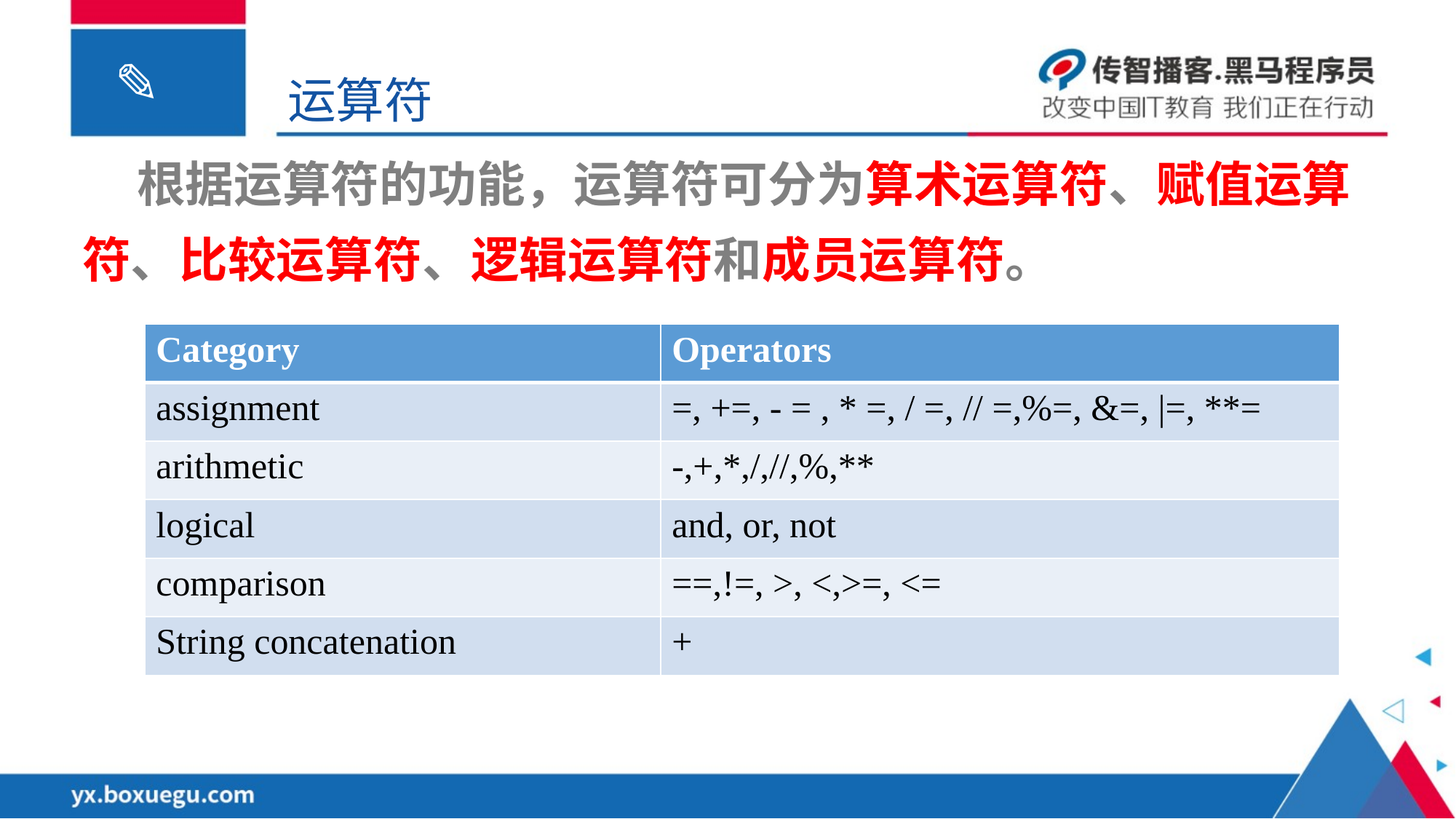

运算符
根据运算符的功能，运算符可分为算术运算符、赋值运算符、比较运算符、逻辑运算符和成员运算符。
| Category | Operators |
| --- | --- |
| assignment | =, +=, - = , \* =, / =, // =,%=, &=, |=, \*\*= |
| arithmetic | -,+,\*,/,//,%,\*\* |
| logical | and, or, not |
| comparison | ==,!=, >, <,>=, <= |
| String concatenation | + |